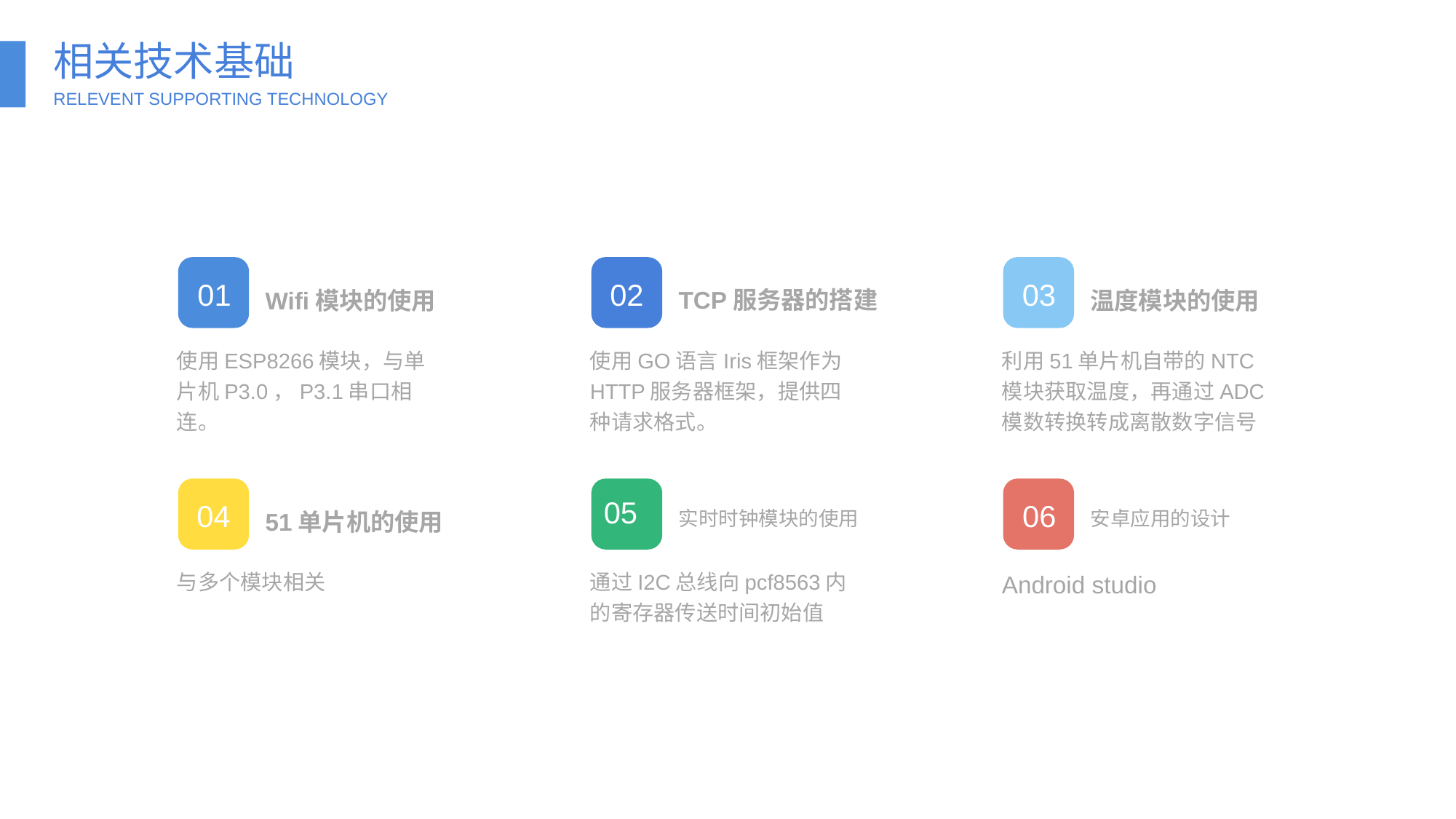

相关技术基础

RELEVENT SUPPORTING TECHNOLOGY

01
02
03
TCP服务器的搭建
Wifi模块的使用
温度模块的使用
使用ESP8266模块，与单片机P3.0，P3.1串口相连。
使用GO语言Iris框架作为HTTP服务器框架，提供四种请求格式。
利用51单片机自带的NTC模块获取温度，再通过ADC模数转换转成离散数字信号

04
06
05
51单片机的使用
实时时钟模块的使用
安卓应用的设计
与多个模块相关
通过I2C总线向pcf8563内的寄存器传送时间初始值
Android studio